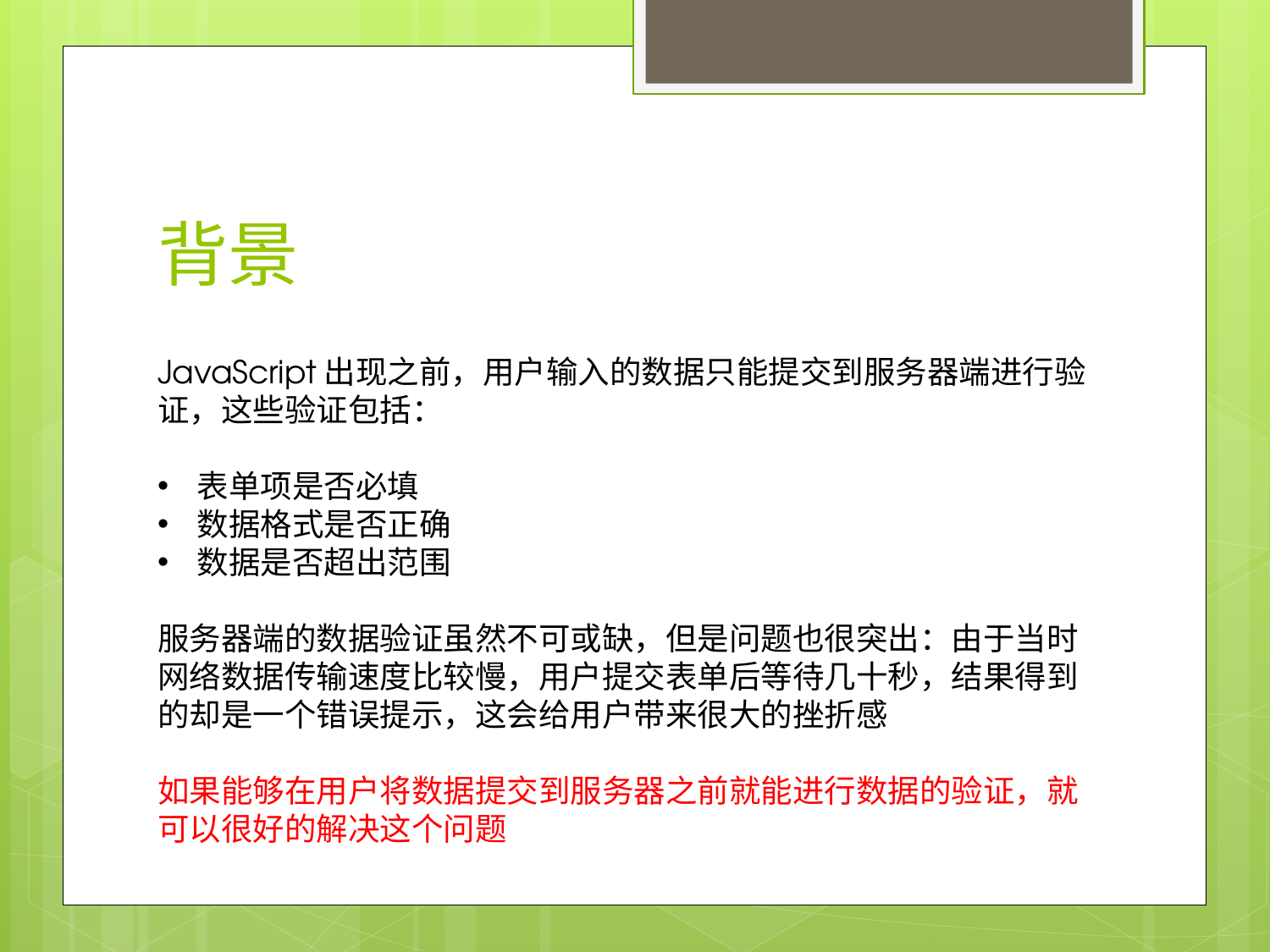

# 背景
JavaScript出现之前，用户输入的数据只能提交到服务器端进行验证，这些验证包括：

表单项是否必填
数据格式是否正确
数据是否超出范围

服务器端的数据验证虽然不可或缺，但是问题也很突出：由于当时网络数据传输速度比较慢，用户提交表单后等待几十秒，结果得到的却是一个错误提示，这会给用户带来很大的挫折感

如果能够在用户将数据提交到服务器之前就能进行数据的验证，就可以很好的解决这个问题